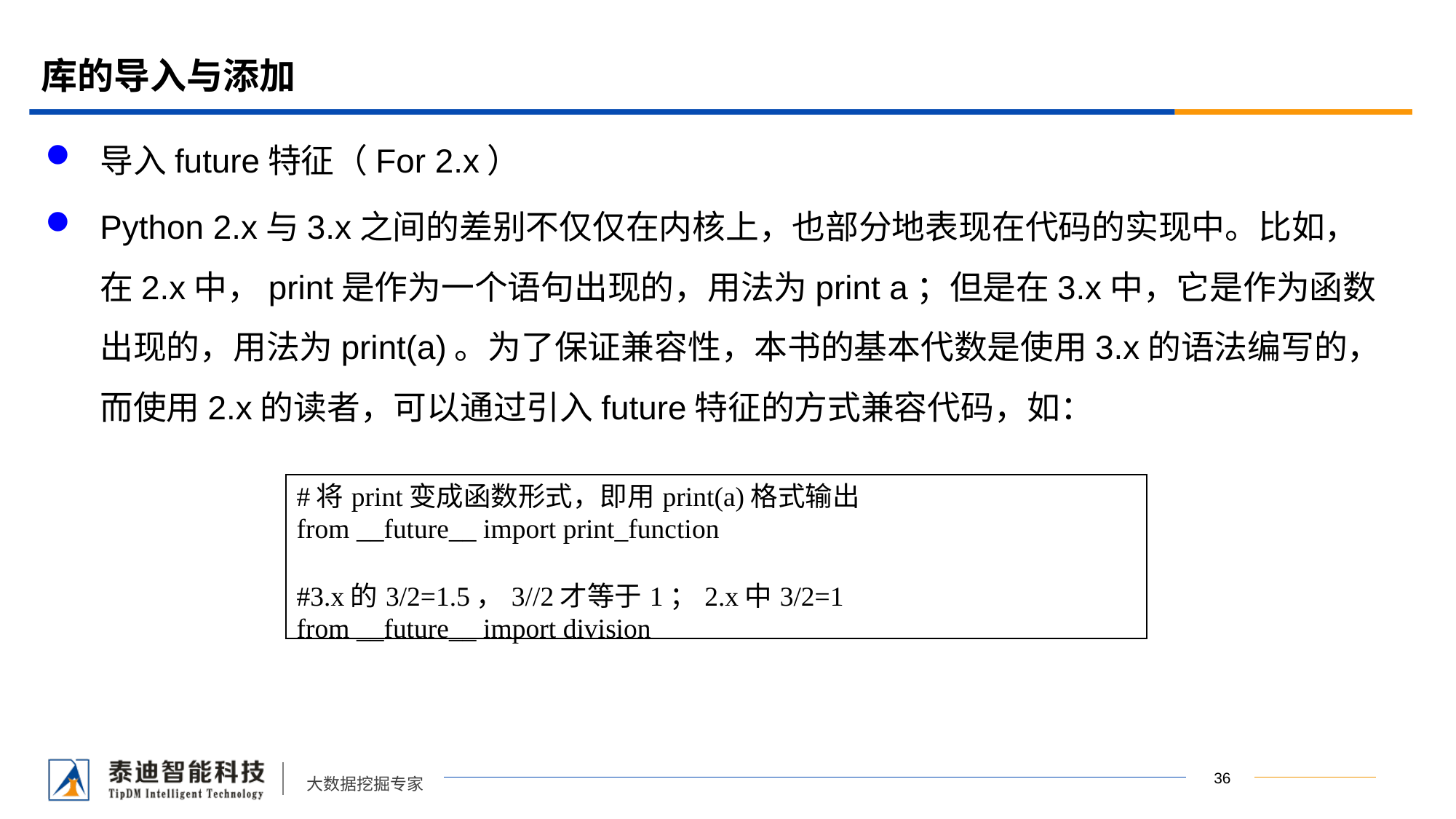

# 库的导入与添加
导入future特征（For 2.x）
Python 2.x与3.x之间的差别不仅仅在内核上，也部分地表现在代码的实现中。比如，在2.x中，print是作为一个语句出现的，用法为print a；但是在3.x中，它是作为函数出现的，用法为print(a)。为了保证兼容性，本书的基本代数是使用3.x的语法编写的，而使用2.x的读者，可以通过引入future特征的方式兼容代码，如：
| #将print变成函数形式，即用print(a)格式输出 from \_\_future\_\_ import print\_function   #3.x的3/2=1.5，3//2才等于1；2.x中3/2=1 from \_\_future\_\_ import division |
| --- |